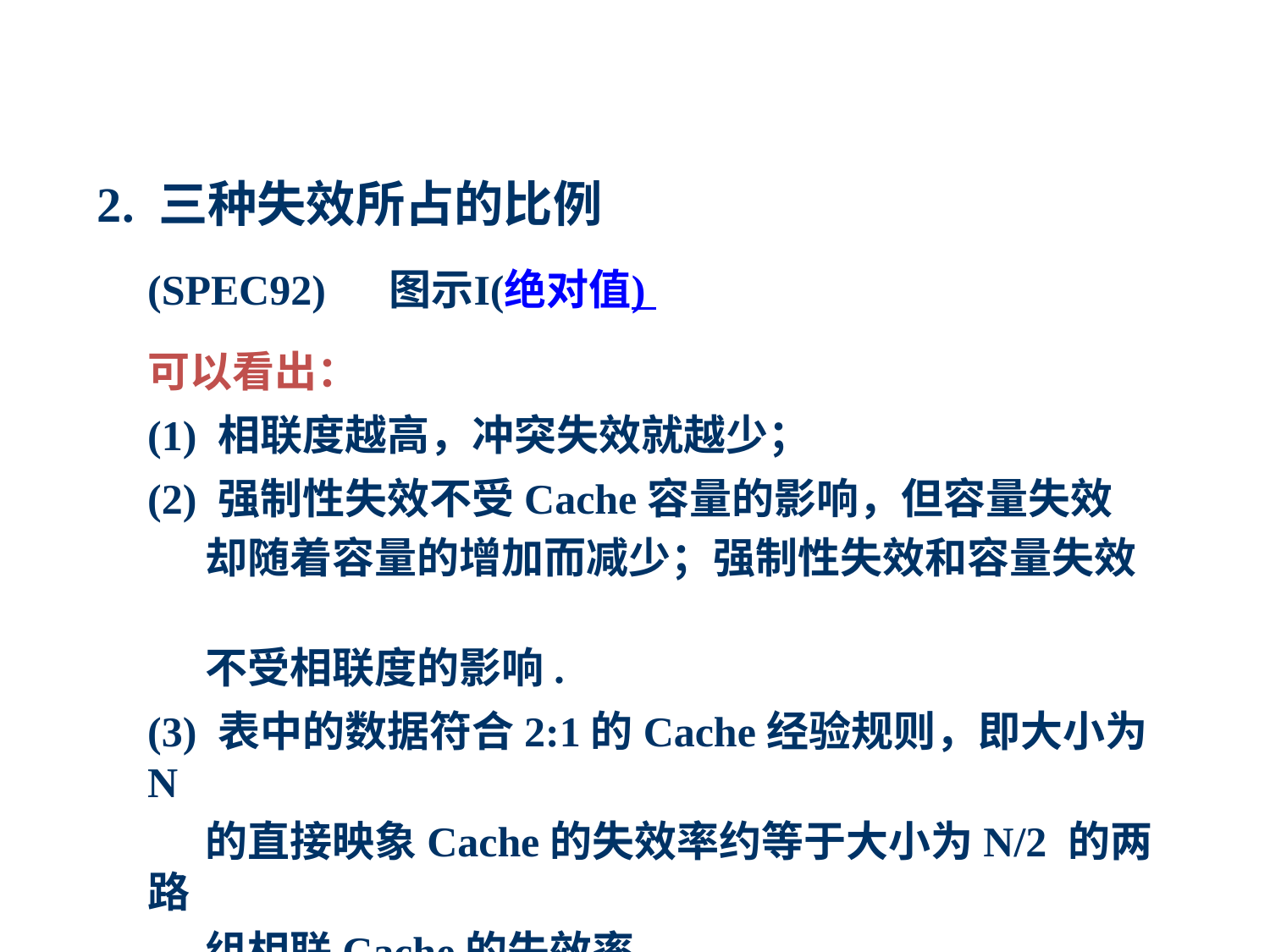

2. 三种失效所占的比例
(SPEC92)     图示I(绝对值)
可以看出：
(1) 相联度越高，冲突失效就越少；
(2) 强制性失效不受Cache容量的影响，但容量失效
     却随着容量的增加而减少；强制性失效和容量失效
     不受相联度的影响.
(3) 表中的数据符合2:1的Cache经验规则，即大小为N
     的直接映象Cache的失效率约等于大小为N/2 的两路
     组相联Cache的失效率。